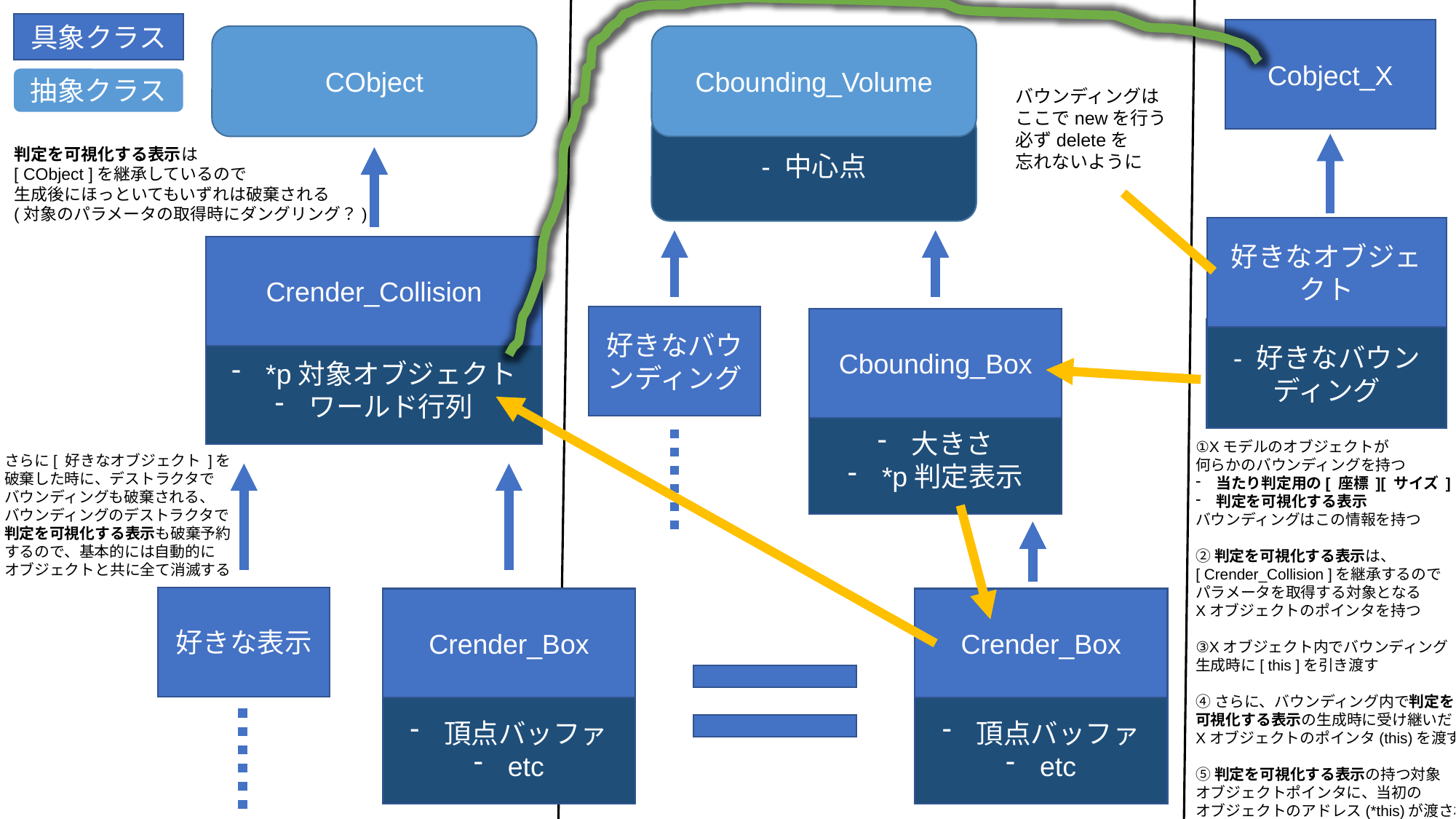

具象クラス
Cobject_X
CObject
Cbounding_Volume
抽象クラス
バウンディングは
ここでnewを行う
必ずdeleteを
忘れないように
- 中心点
判定を可視化する表示は
[ CObject ]を継承しているので
生成後にほっといてもいずれは破棄される
(対象のパラメータの取得時にダングリング？)
好きなオブジェクト
Crender_Collision
好きなバウンディング
Cbounding_Box
- 好きなバウンディング
*p対象オブジェクト
ワールド行列
大きさ
*p判定表示
①Xモデルのオブジェクトが
何らかのバウンディングを持つ
当たり判定用の[ 座標 ][ サイズ ]
判定を可視化する表示
バウンディングはこの情報を持つ

②判定を可視化する表示は、
[ Crender_Collision ]を継承するので
パラメータを取得する対象となる
Xオブジェクトのポインタを持つ

③Xオブジェクト内でバウンディング
生成時に[ this ]を引き渡す

④さらに、バウンディング内で判定を
可視化する表示の生成時に受け継いだ
Xオブジェクトのポインタ(this)を渡す

⑤判定を可視化する表示の持つ対象
オブジェクトポインタに、当初の
オブジェクトのアドレス(*this)が渡される
さらに[ 好きなオブジェクト ]を
破棄した時に、デストラクタで
バウンディングも破棄される、
バウンディングのデストラクタで
判定を可視化する表示も破棄予約
するので、基本的には自動的に
オブジェクトと共に全て消滅する

好きな表示
Crender_Box
Crender_Box
頂点バッファ
etc
頂点バッファ
etc